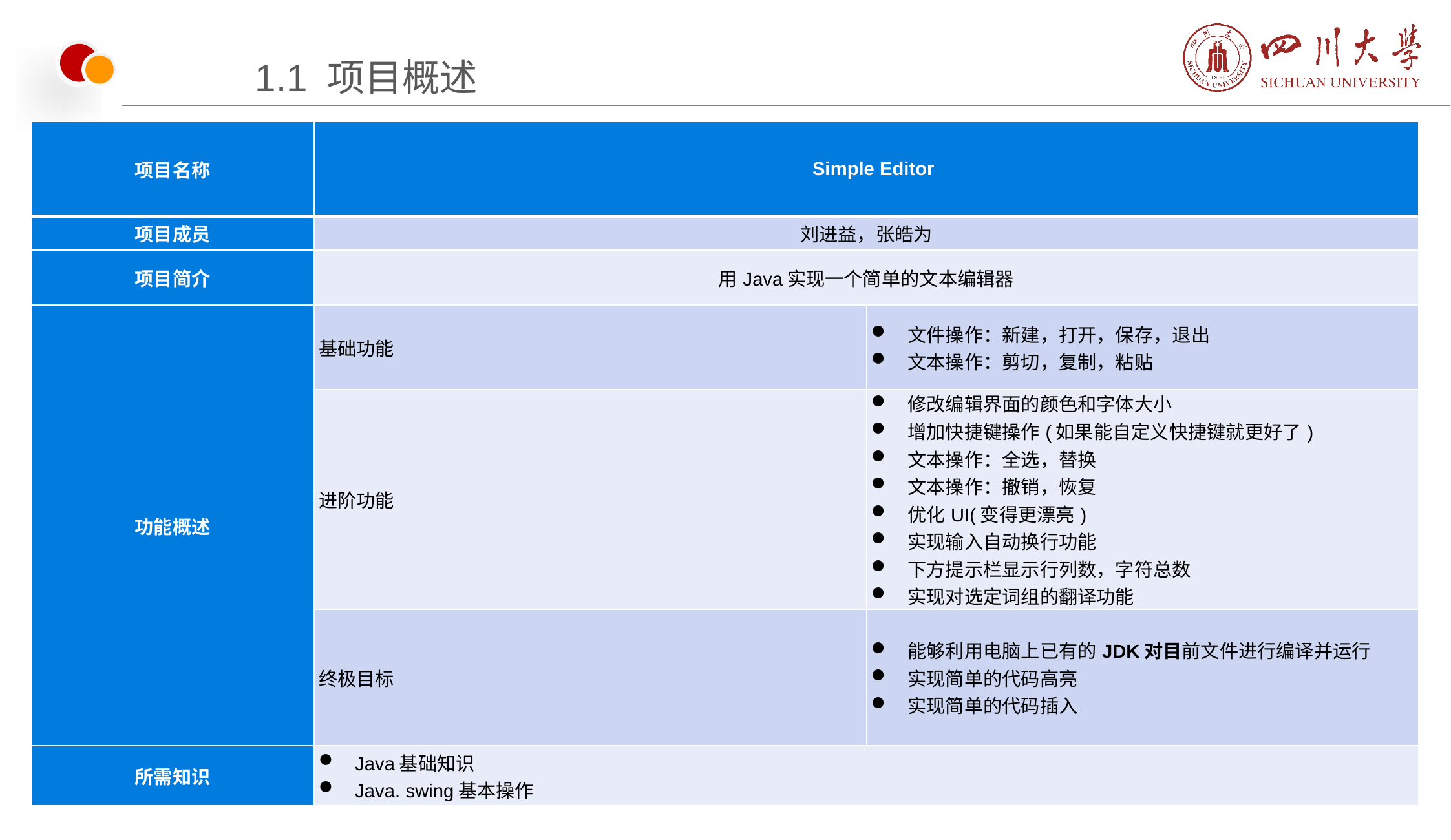

# 1.1 项目概述
| 项目名称 | Simple Editor |  |
| --- | --- | --- |
| 项目成员 | 刘进益，张皓为 |  |
| 项目简介 | 用Java实现一个简单的文本编辑器 |  |
| 功能概述 | 基础功能 | 文件操作：新建，打开，保存，退出 文本操作：剪切，复制，粘贴 |
|  | 进阶功能 | 修改编辑界面的颜色和字体大小  增加快捷键操作(如果能自定义快捷键就更好了) 文本操作：全选，替换 文本操作：撤销，恢复 优化UI(变得更漂亮) 实现输入自动换行功能 下方提示栏显示行列数，字符总数 实现对选定词组的翻译功能 |
|  | 终极目标 | 能够利用电脑上已有的JDK对目前文件进行编译并运行 实现简单的代码高亮 实现简单的代码插入 |
| 所需知识 | Java基础知识 Java. swing基本操作 |  |